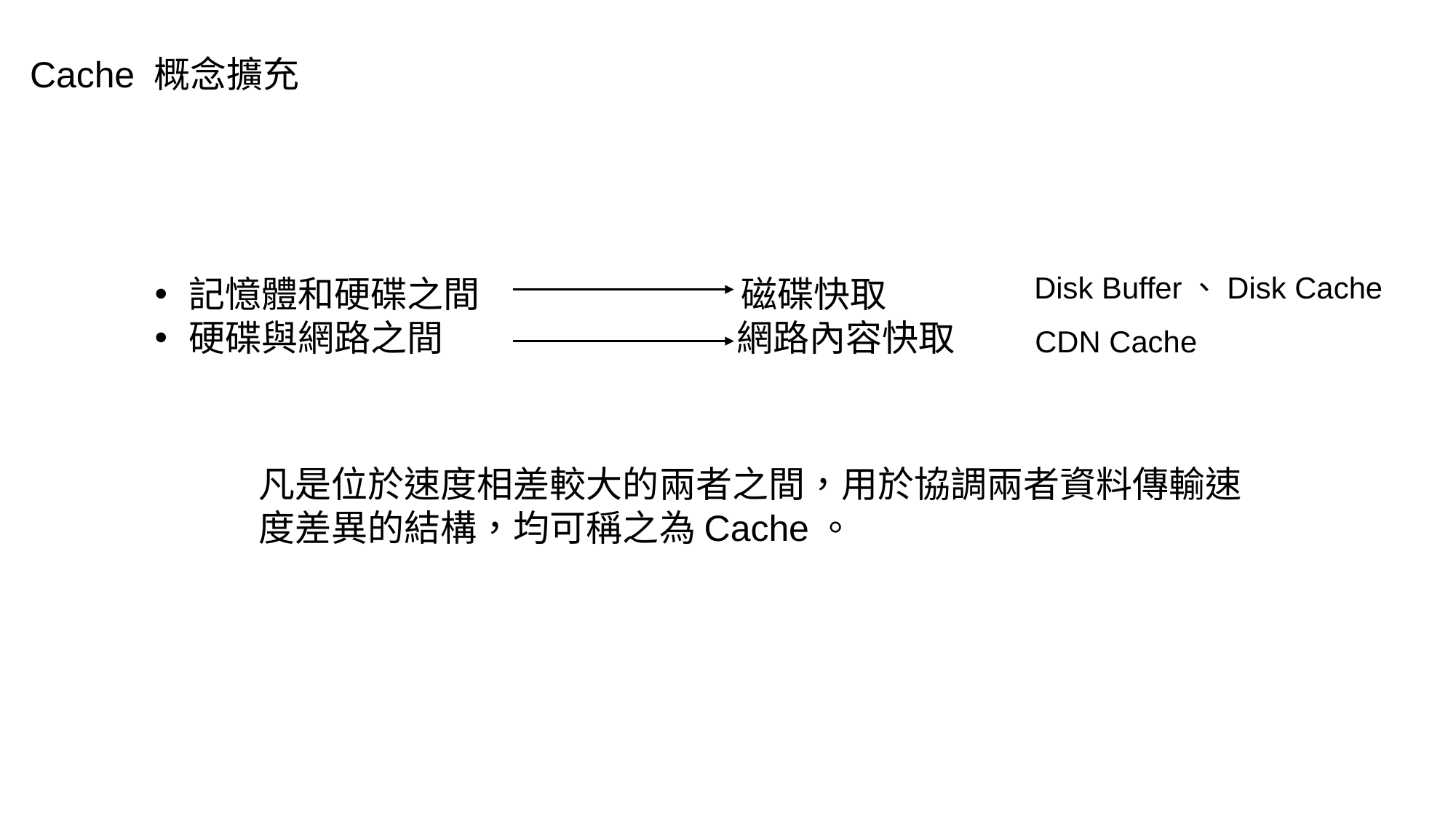

Cache 概念擴充
Disk Buffer、Disk Cache
記憶體和硬碟之間                                磁碟快取
硬碟與網路之間                                    網路內容快取

CDN Cache
凡是位於速度相差較大的兩者之間，用於協調兩者資料傳輸速度差異的結構，均可稱之為Cache。